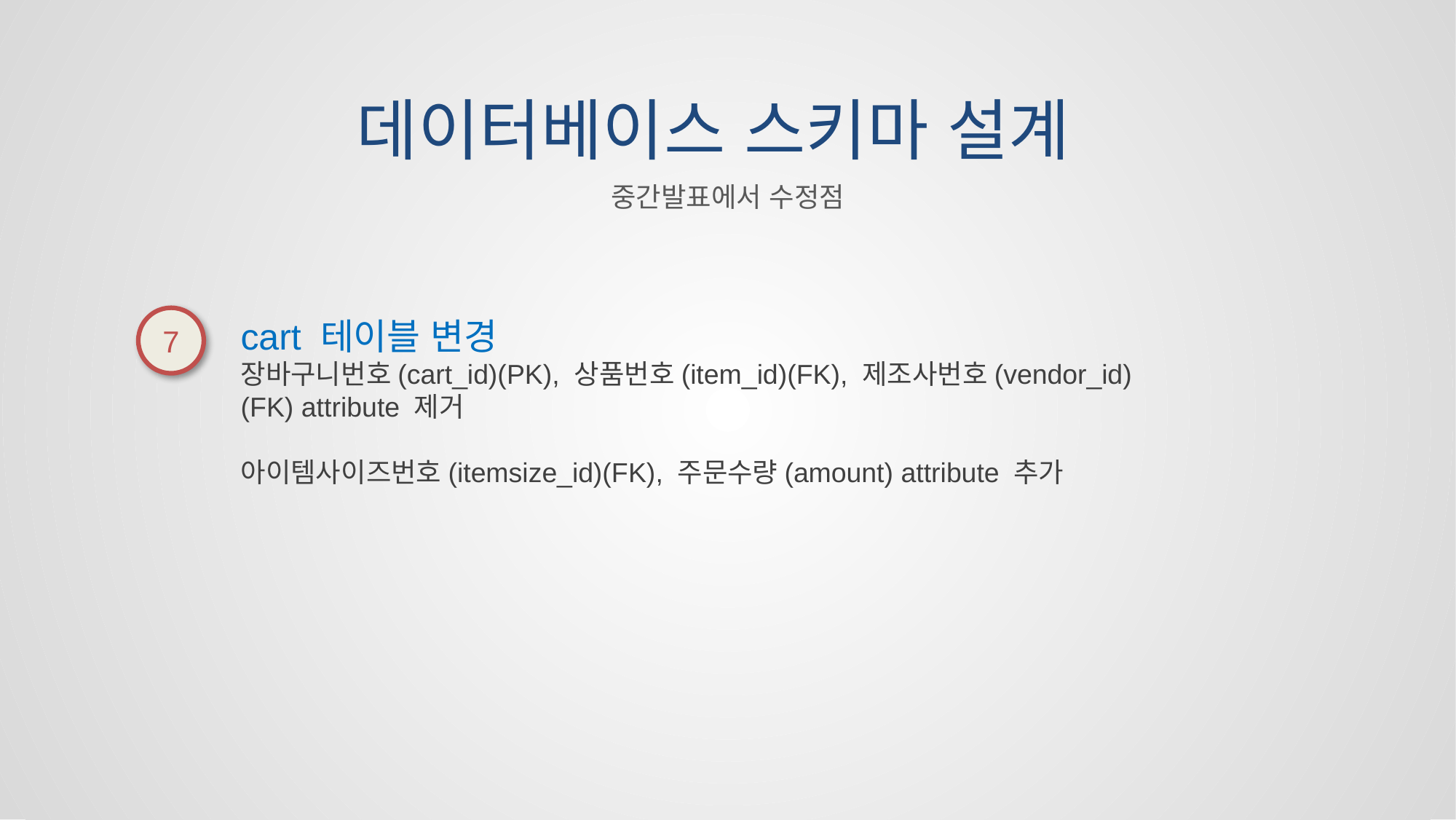

데이터베이스 스키마 설계
중간발표에서 수정점
7
cart 테이블 변경
장바구니번호(cart_id)(PK), 상품번호(item_id)(FK), 제조사번호(vendor_id)(FK) attribute 제거

아이템사이즈번호(itemsize_id)(FK), 주문수량(amount) attribute 추가